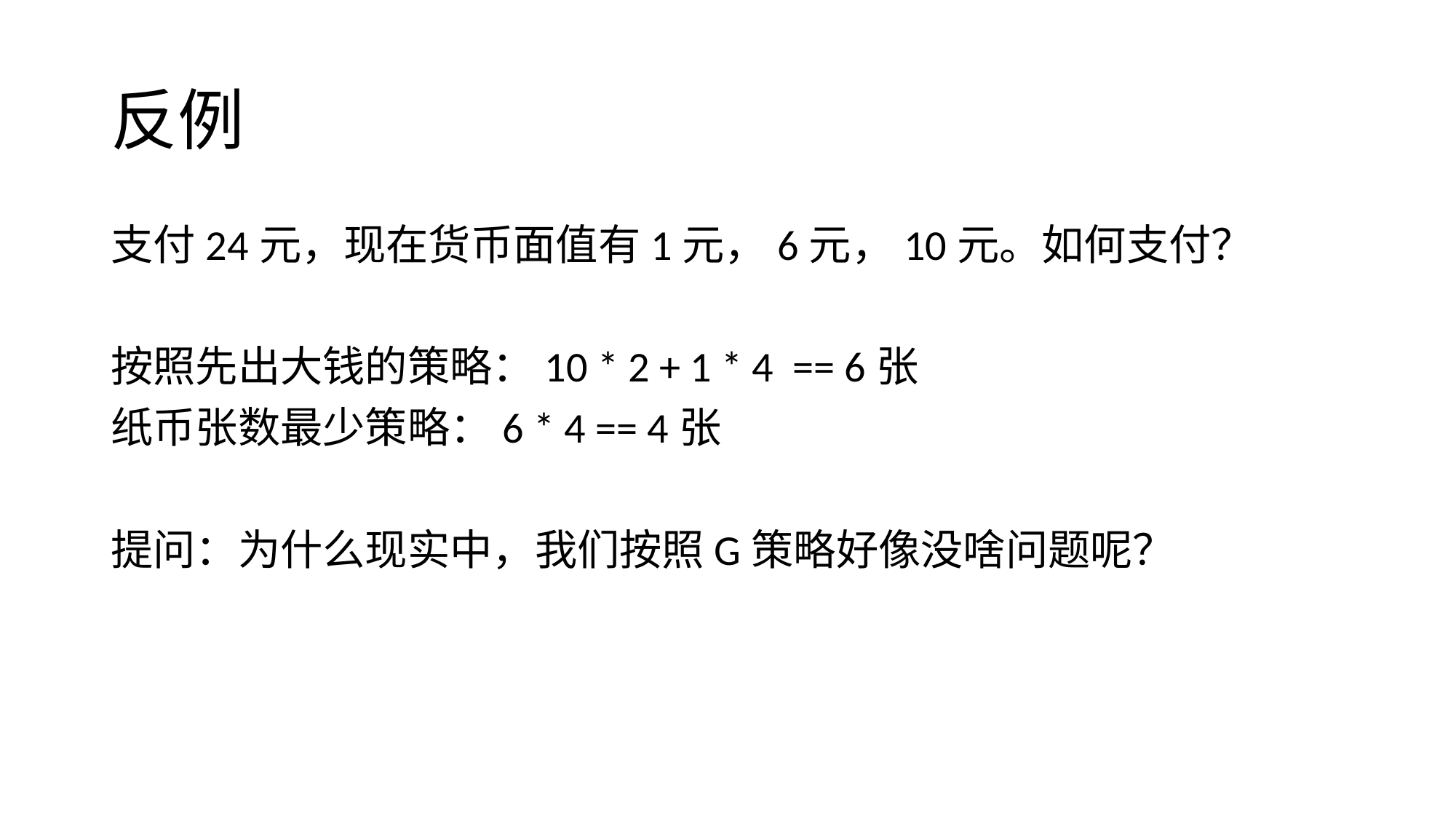

# 反例
支付24元，现在货币面值有1元，6元，10元。如何支付？

按照先出大钱的策略：10 * 2 + 1 * 4  == 6张
纸币张数最少策略：6 * 4 == 4张

提问：为什么现实中，我们按照G策略好像没啥问题呢？